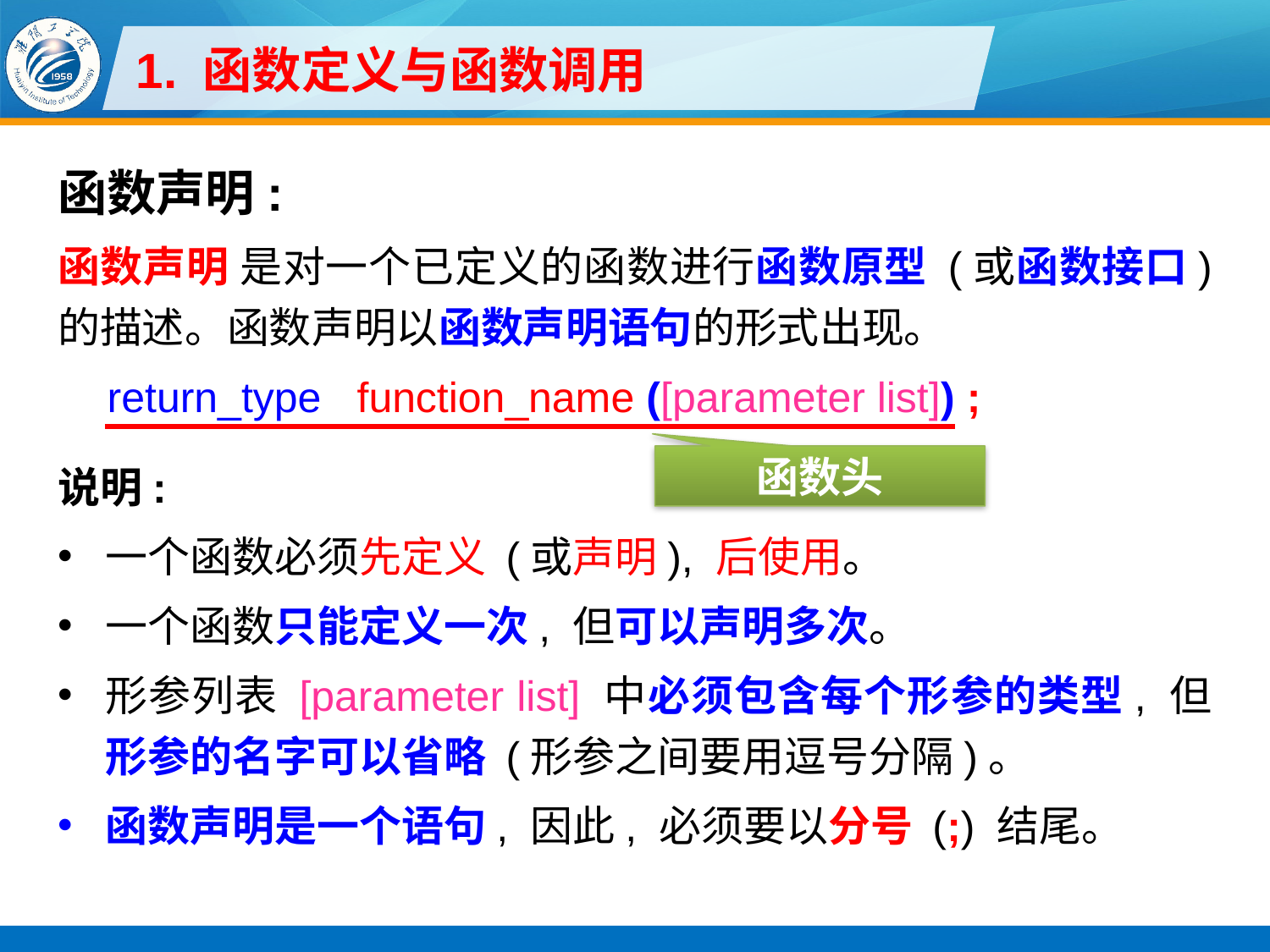

# 1. 函数定义与函数调用
函数声明:
函数声明 是对一个已定义的函数进行函数原型 (或函数接口) 的描述。函数声明以函数声明语句的形式出现。
return_type   function_name ([parameter list]) ;
说明:
一个函数必须先定义 (或声明), 后使用。
一个函数只能定义一次, 但可以声明多次。
形参列表 [parameter list] 中必须包含每个形参的类型, 但形参的名字可以省略 (形参之间要用逗号分隔)。
函数声明是一个语句, 因此, 必须要以分号 (;) 结尾。
函数头